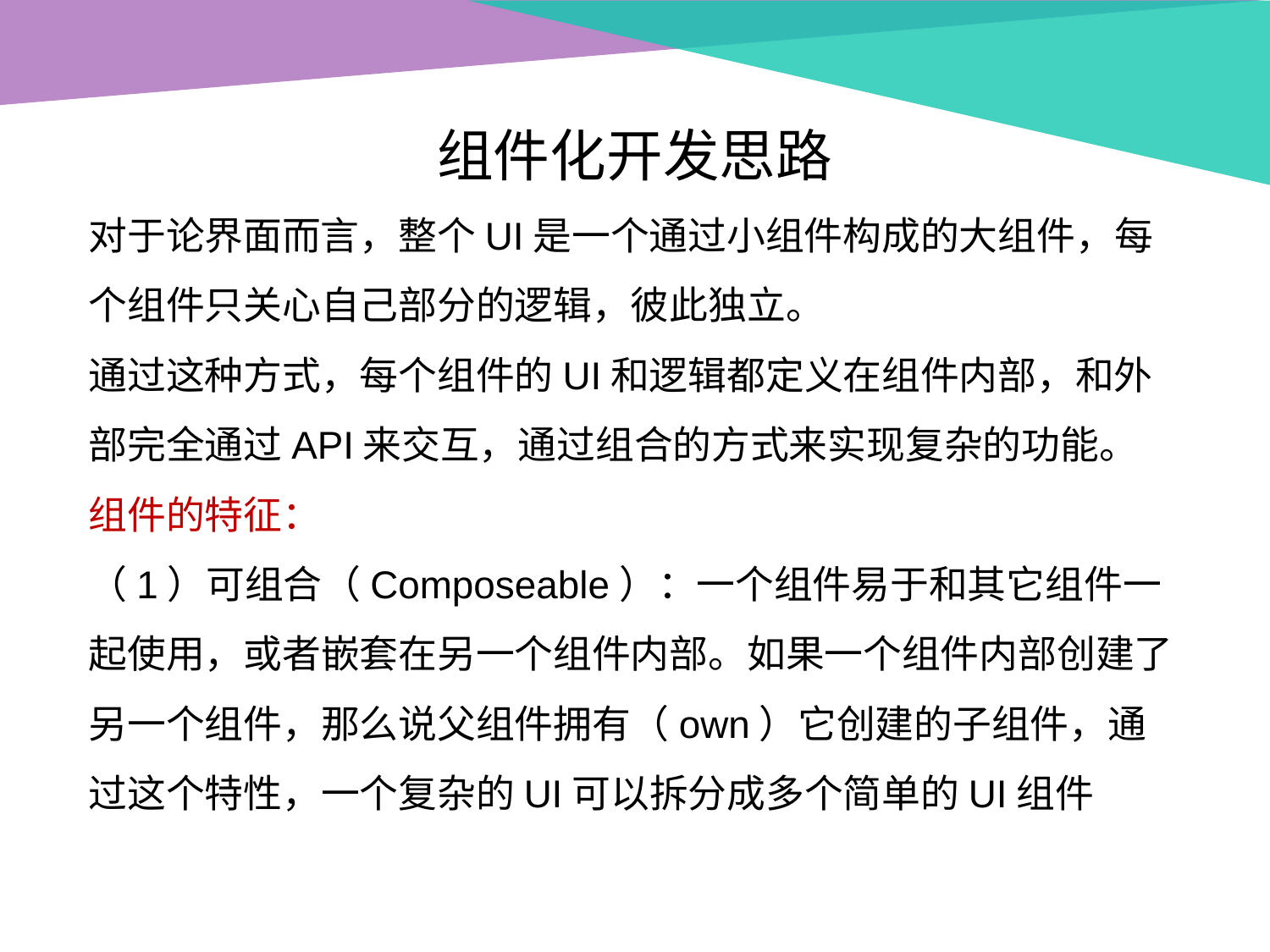

组件化开发思路
对于论界面而言，整个UI是一个通过小组件构成的大组件，每个组件只关心自己部分的逻辑，彼此独立。
通过这种方式，每个组件的UI和逻辑都定义在组件内部，和外部完全通过API来交互，通过组合的方式来实现复杂的功能。
组件的特征：
（1）可组合（Composeable）：一个组件易于和其它组件一起使用，或者嵌套在另一个组件内部。如果一个组件内部创建了另一个组件，那么说父组件拥有（own）它创建的子组件，通过这个特性，一个复杂的UI可以拆分成多个简单的UI组件